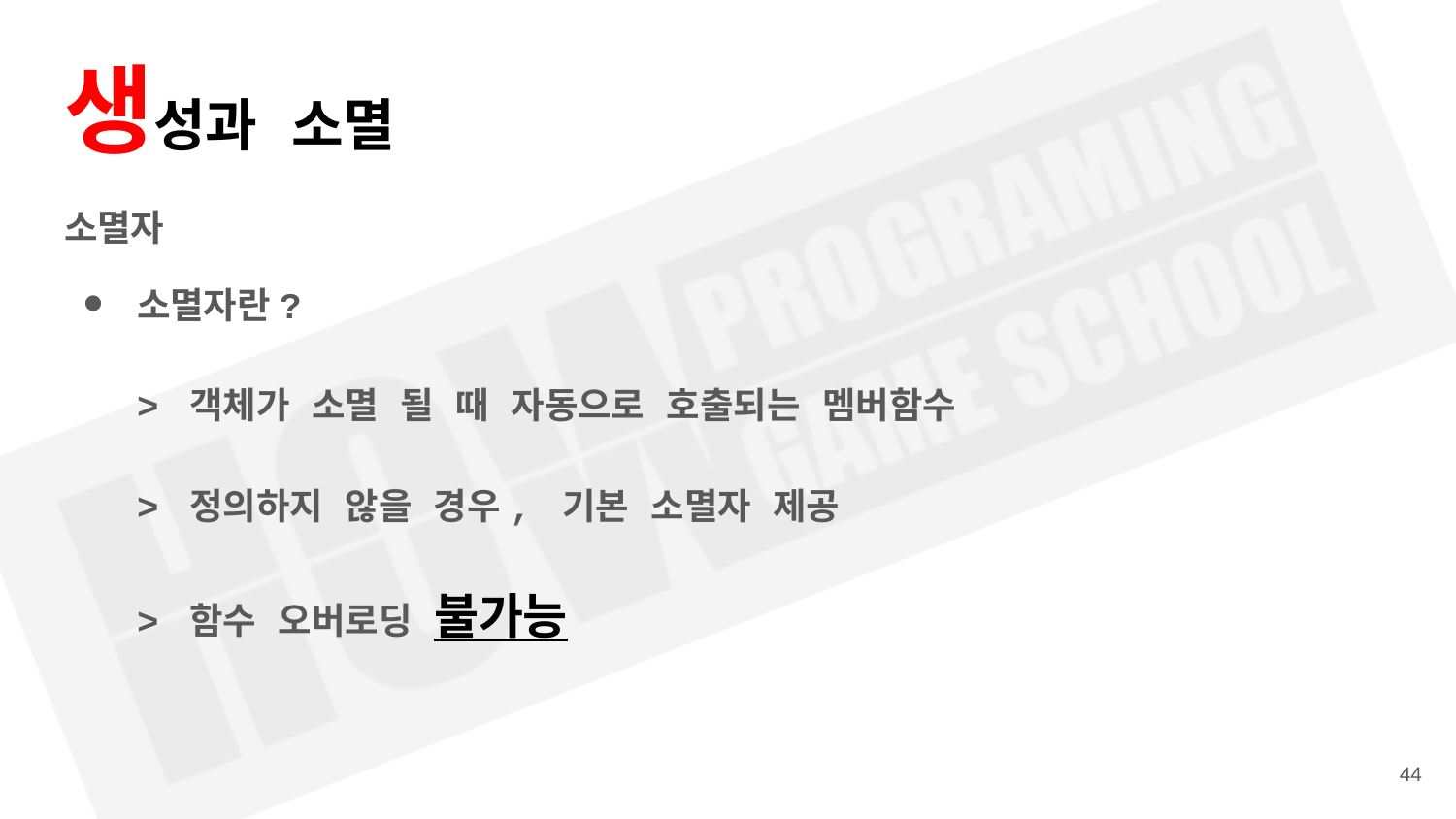

# 생성과 소멸
소멸자
소멸자란?
> 객체가 소멸 될 때 자동으로 호출되는 멤버함수
> 정의하지 않을 경우, 기본 소멸자 제공
> 함수 오버로딩 불가능
44